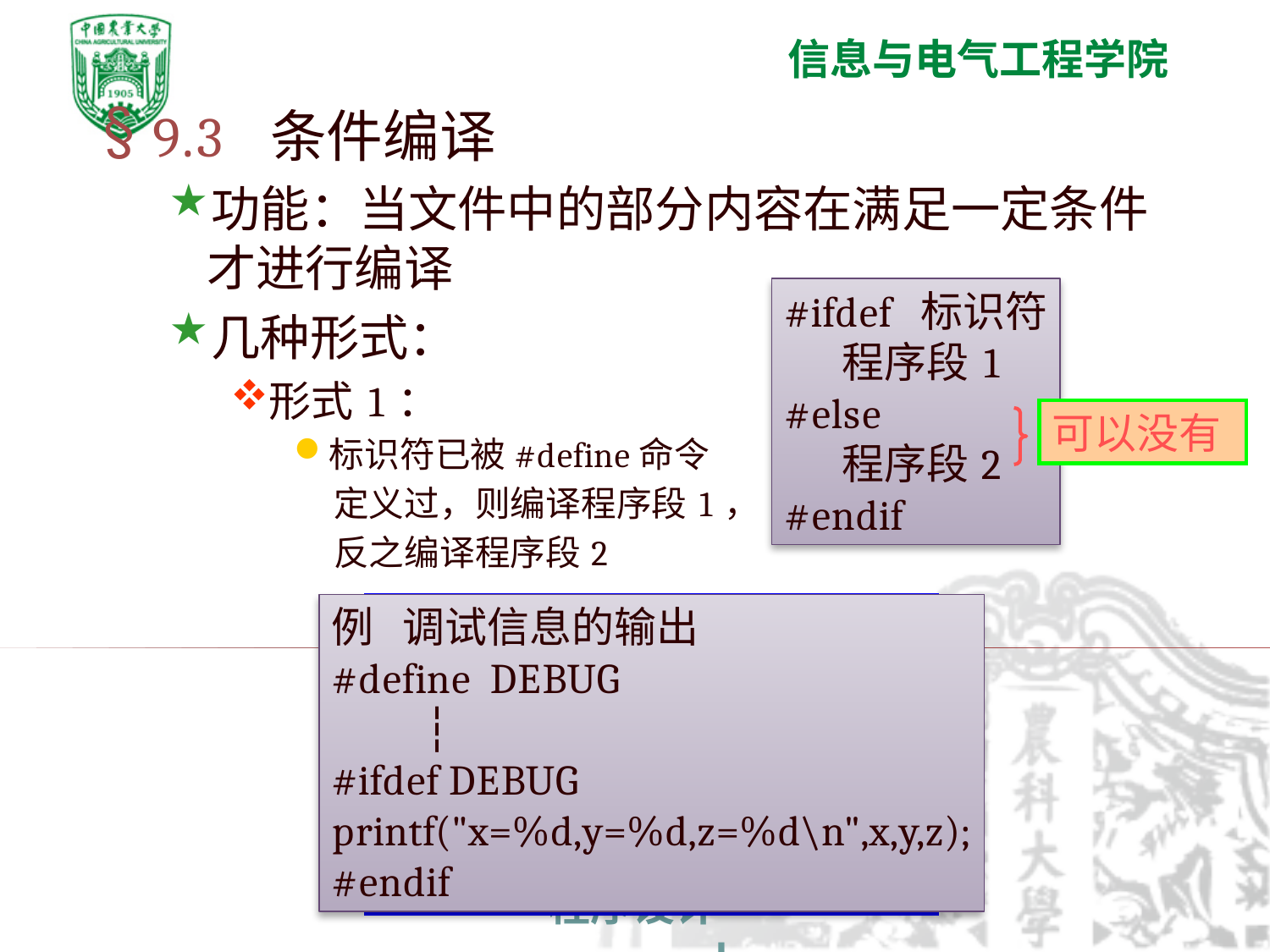

9.3  条件编译
功能：当文件中的部分内容在满足一定条件才进行编译
几种形式：
形式1：
标识符已被#define命令
    定义过，则编译程序段1，
    反之编译程序段2
#ifdef  标识符
     程序段1
#else
     程序段2
#endif
可以没有

例   调试信息的输出
#define  DEBUG
          ┆
#ifdef DEBUG
printf("x=%d,y=%d,z=%d\n",x,y,z);
#endif
例   适应16位或32位计算机
#ifdef COMPUTER_A
#define  INTEGER_SIZE  16
#else
#define  INTEGER_SIZE  32
#endif